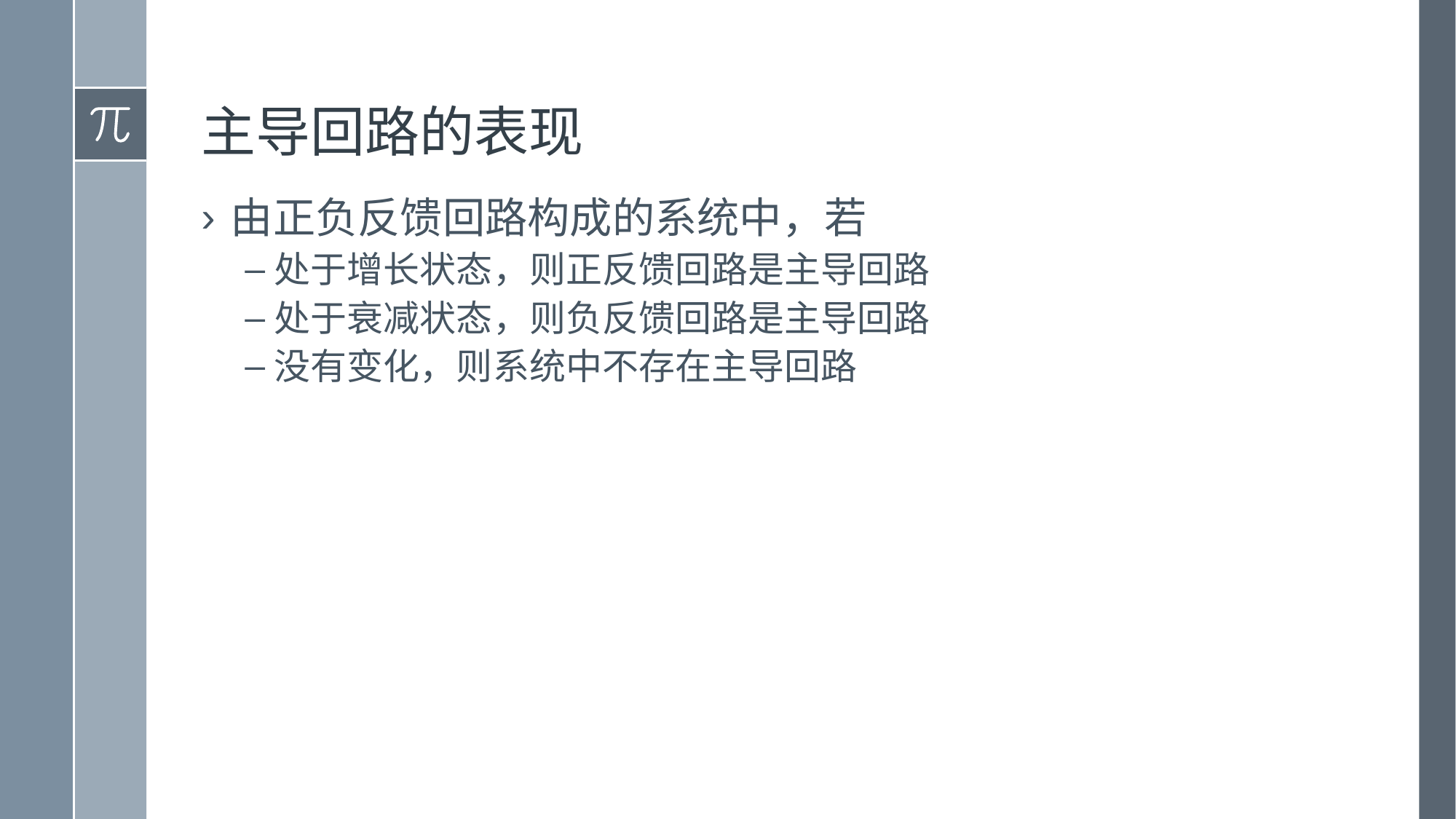

# 主导回路的表现
由正负反馈回路构成的系统中，若
处于增长状态，则正反馈回路是主导回路
处于衰减状态，则负反馈回路是主导回路
没有变化，则系统中不存在主导回路